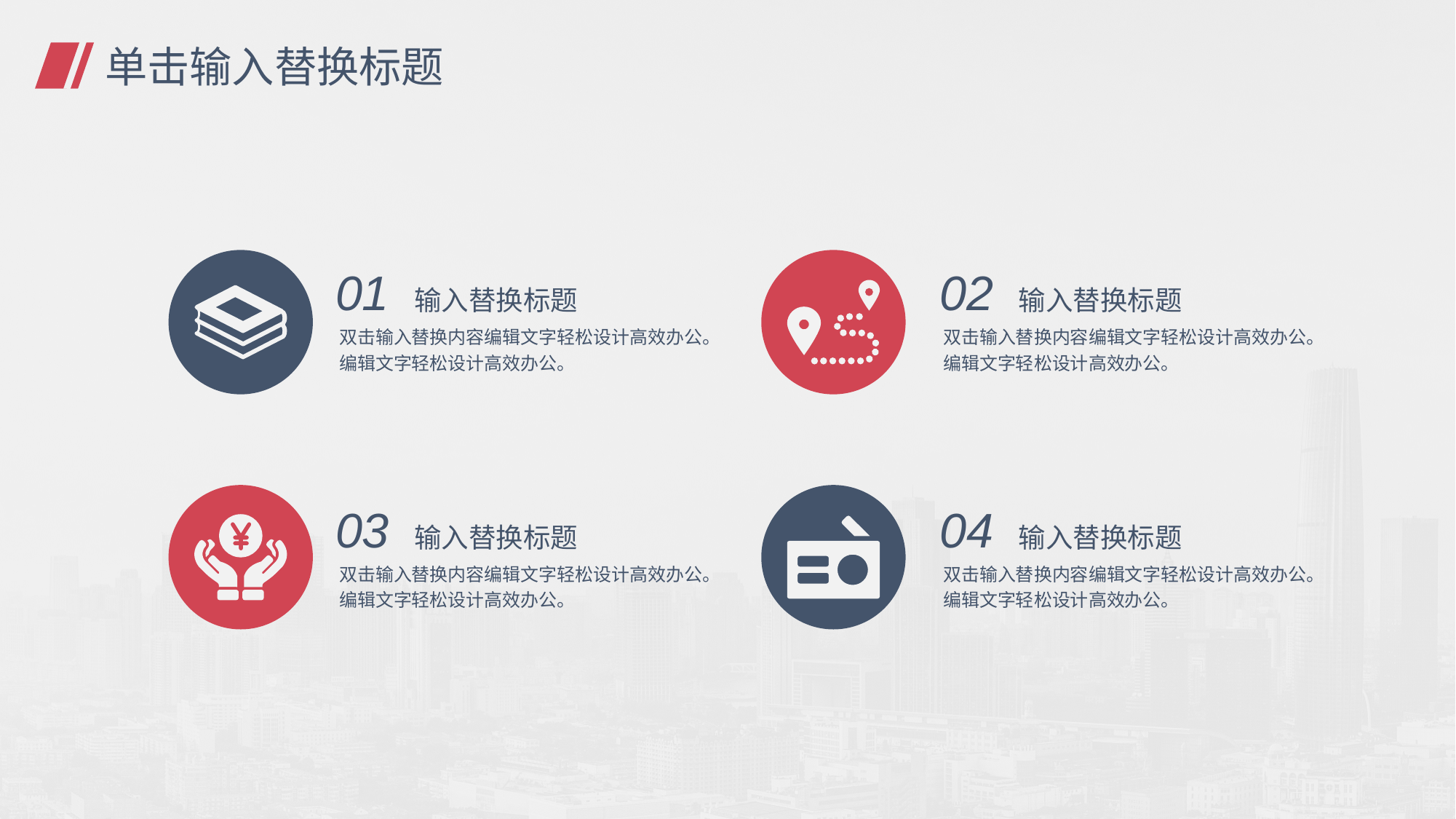

# 单击输入替换标题

01 输入替换标题
02 输入替换标题
双击输入替换内容编辑文字轻松设计高效办公。编辑文字轻松设计高效办公。
双击输入替换内容编辑文字轻松设计高效办公。编辑文字轻松设计高效办公。

03 输入替换标题
04 输入替换标题
双击输入替换内容编辑文字轻松设计高效办公。编辑文字轻松设计高效办公。
双击输入替换内容编辑文字轻松设计高效办公。编辑文字轻松设计高效办公。